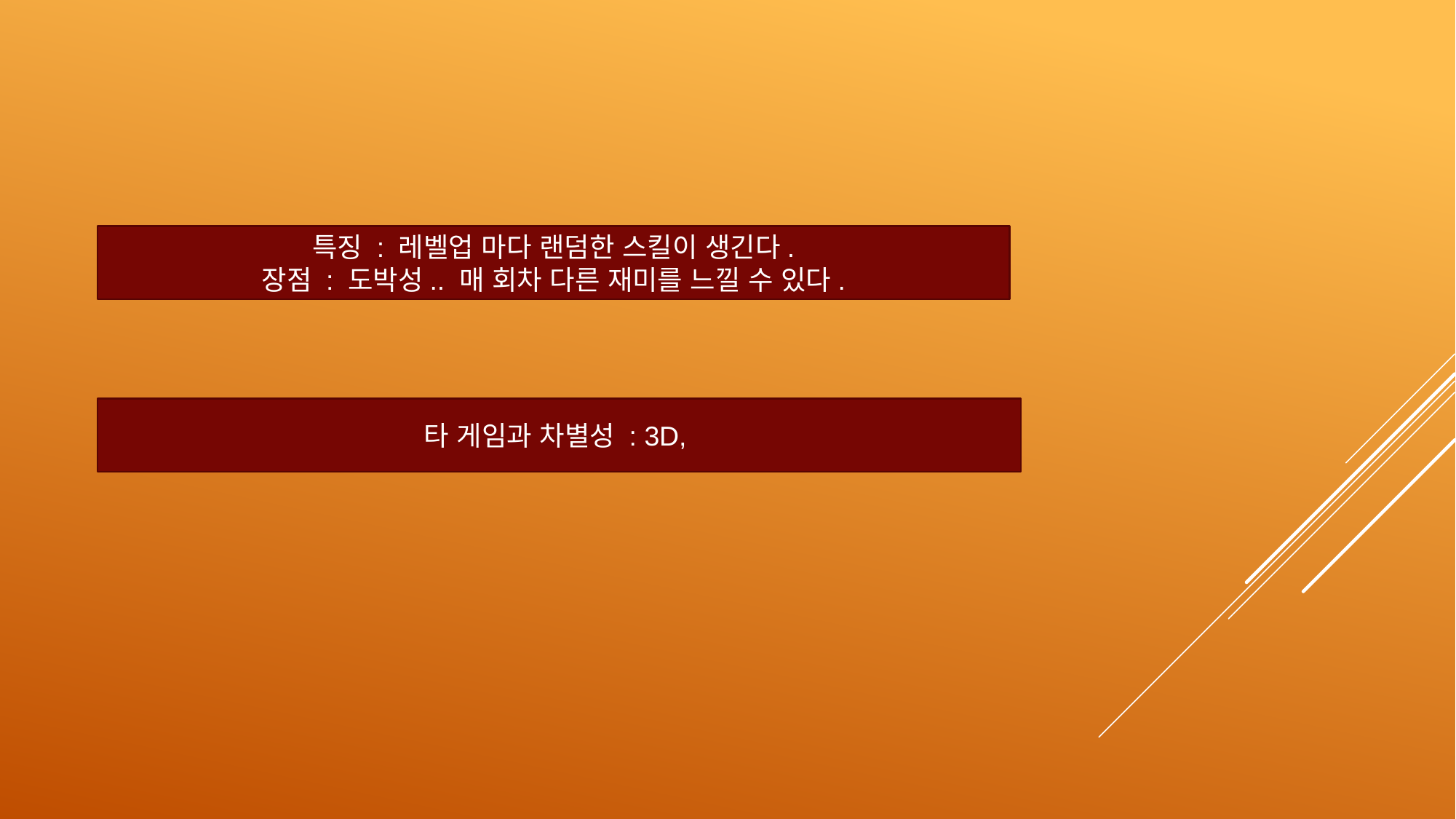

특징 : 레벨업 마다 랜덤한 스킬이 생긴다.
장점 : 도박성.. 매 회차 다른 재미를 느낄 수 있다.
타 게임과 차별성 : 3D,
#